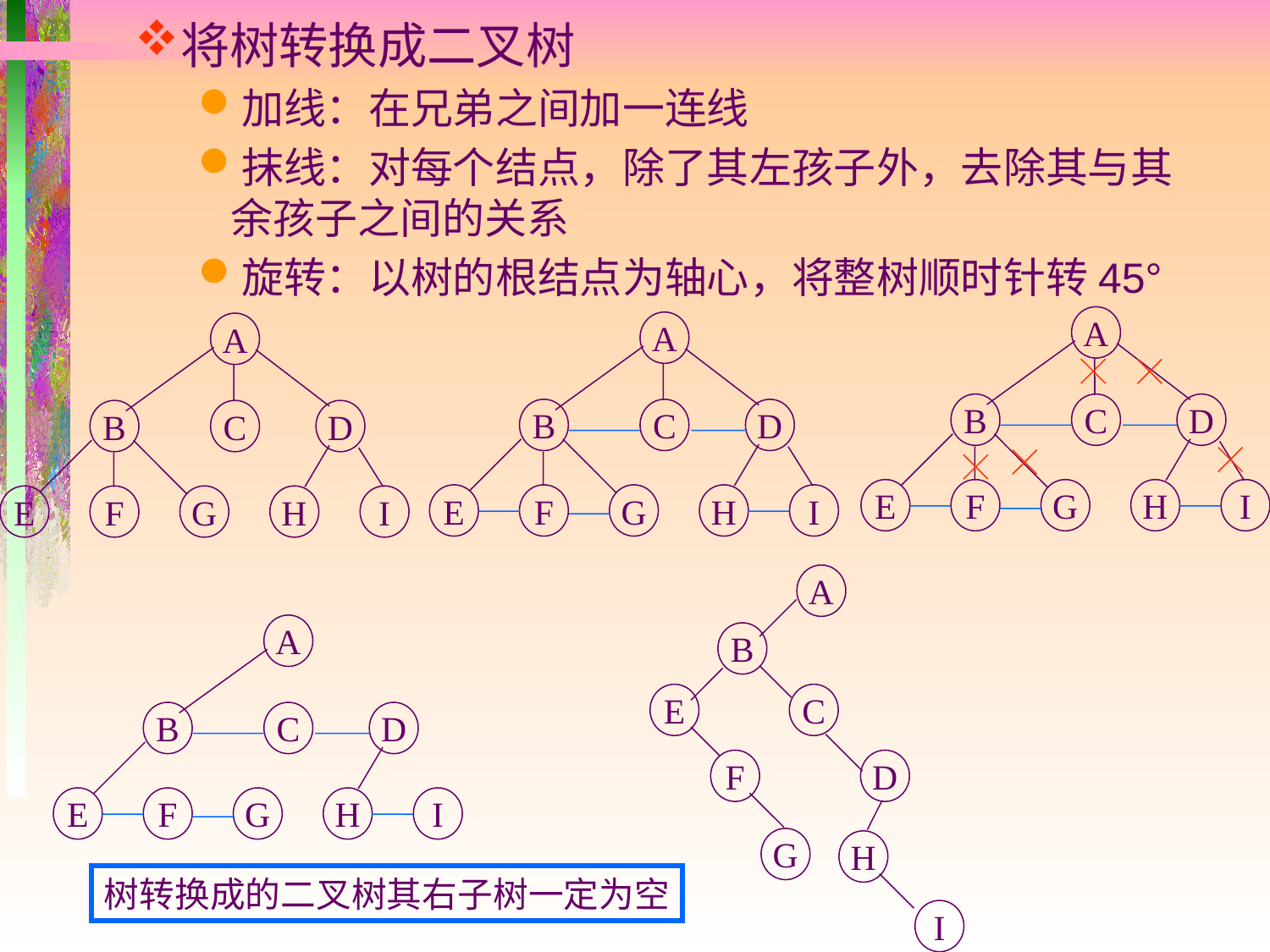

将树转换成二叉树
加线：在兄弟之间加一连线
抹线：对每个结点，除了其左孩子外，去除其与其余孩子之间的关系
旋转：以树的根结点为轴心，将整树顺时针转45°
A

B
C
D

E
F
G
H
I

A

B
C
D

E
F
G
H
I
A

B
C
D

E
F
G
H
I

A

B

E
C

F
D

G
H

I
A

B
C
D

E
F
G
H
I

树转换成的二叉树其右子树一定为空